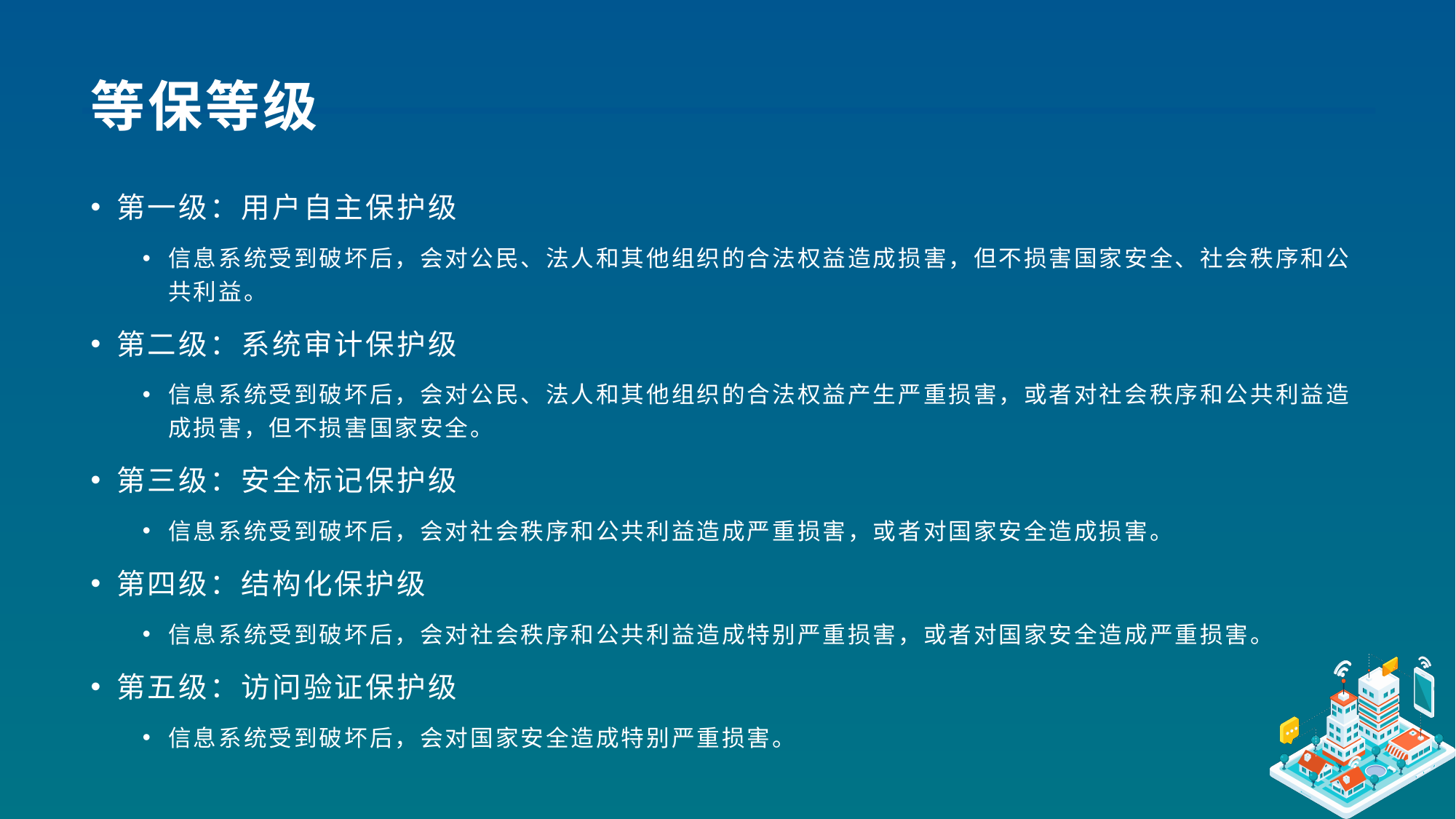

# 等保等级
第一级：用户自主保护级
信息系统受到破坏后，会对公民、法人和其他组织的合法权益造成损害，但不损害国家安全、社会秩序和公共利益。
第二级：系统审计保护级
信息系统受到破坏后，会对公民、法人和其他组织的合法权益产生严重损害，或者对社会秩序和公共利益造成损害，但不损害国家安全。
第三级：安全标记保护级
信息系统受到破坏后，会对社会秩序和公共利益造成严重损害，或者对国家安全造成损害。
第四级：结构化保护级
信息系统受到破坏后，会对社会秩序和公共利益造成特别严重损害，或者对国家安全造成严重损害。
第五级：访问验证保护级
信息系统受到破坏后，会对国家安全造成特别严重损害。